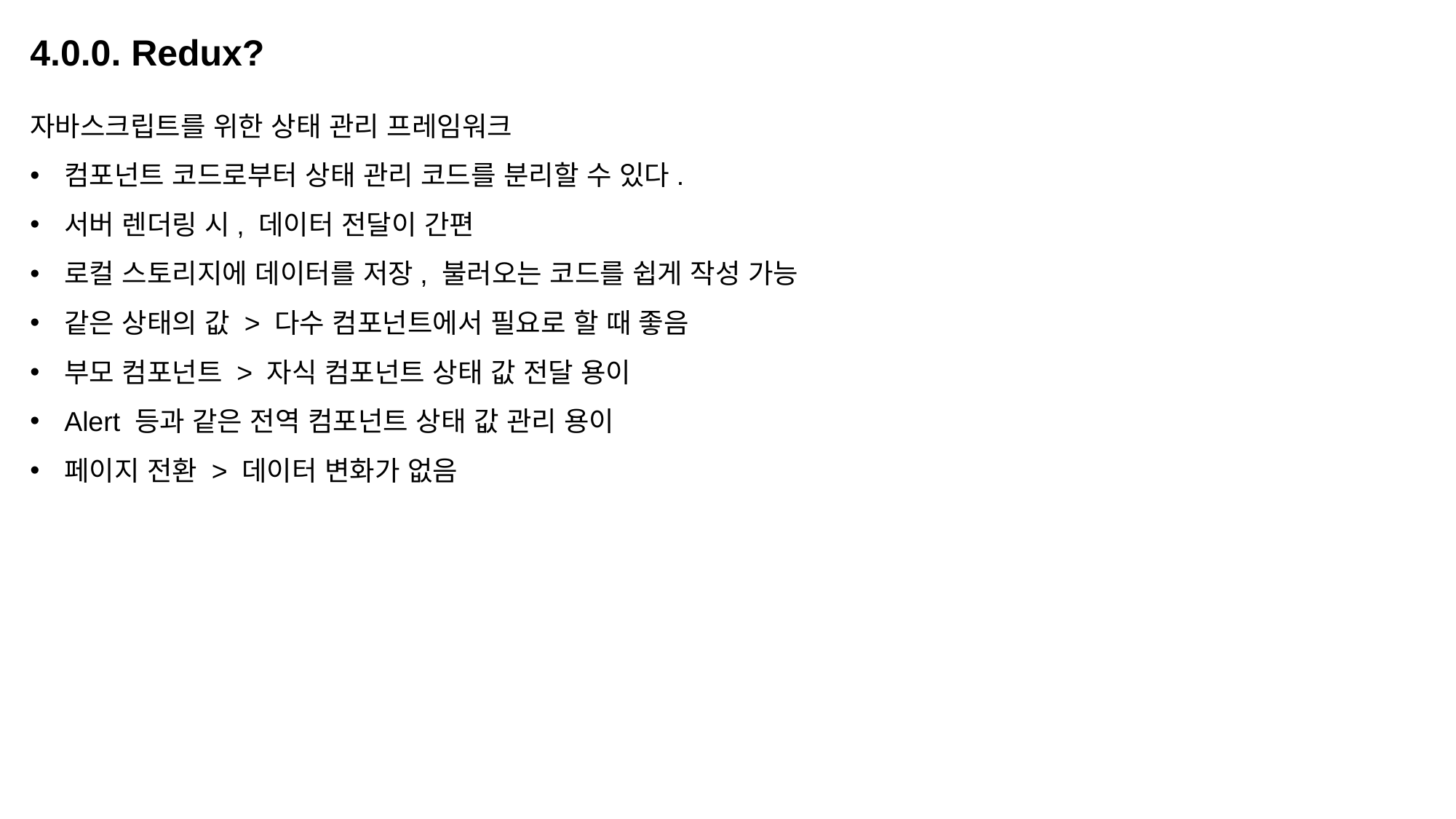

4.0.0. Redux?
자바스크립트를 위한 상태 관리 프레임워크
컴포넌트 코드로부터 상태 관리 코드를 분리할 수 있다.
서버 렌더링 시, 데이터 전달이 간편
로컬 스토리지에 데이터를 저장, 불러오는 코드를 쉽게 작성 가능
같은 상태의 값 > 다수 컴포넌트에서 필요로 할 때 좋음
부모 컴포넌트 > 자식 컴포넌트 상태 값 전달 용이
Alert 등과 같은 전역 컴포넌트 상태 값 관리 용이
페이지 전환 > 데이터 변화가 없음